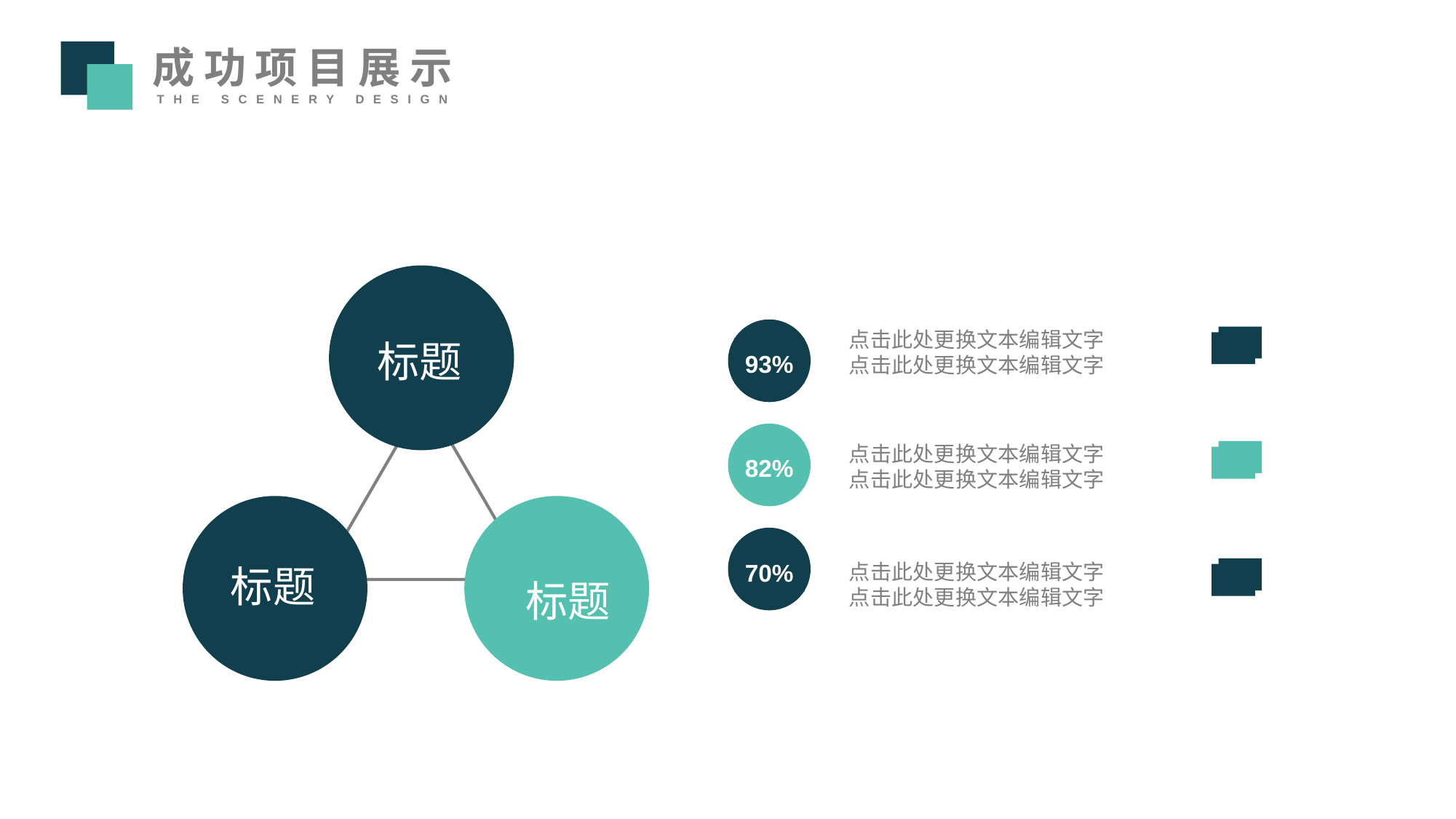

成功项目展示
THE Scenery DESIGN

标题
标题
标题

93%
点击此处更换文本编辑文字
点击此处更换文本编辑文字

82%
点击此处更换文本编辑文字
点击此处更换文本编辑文字

70%
点击此处更换文本编辑文字
点击此处更换文本编辑文字